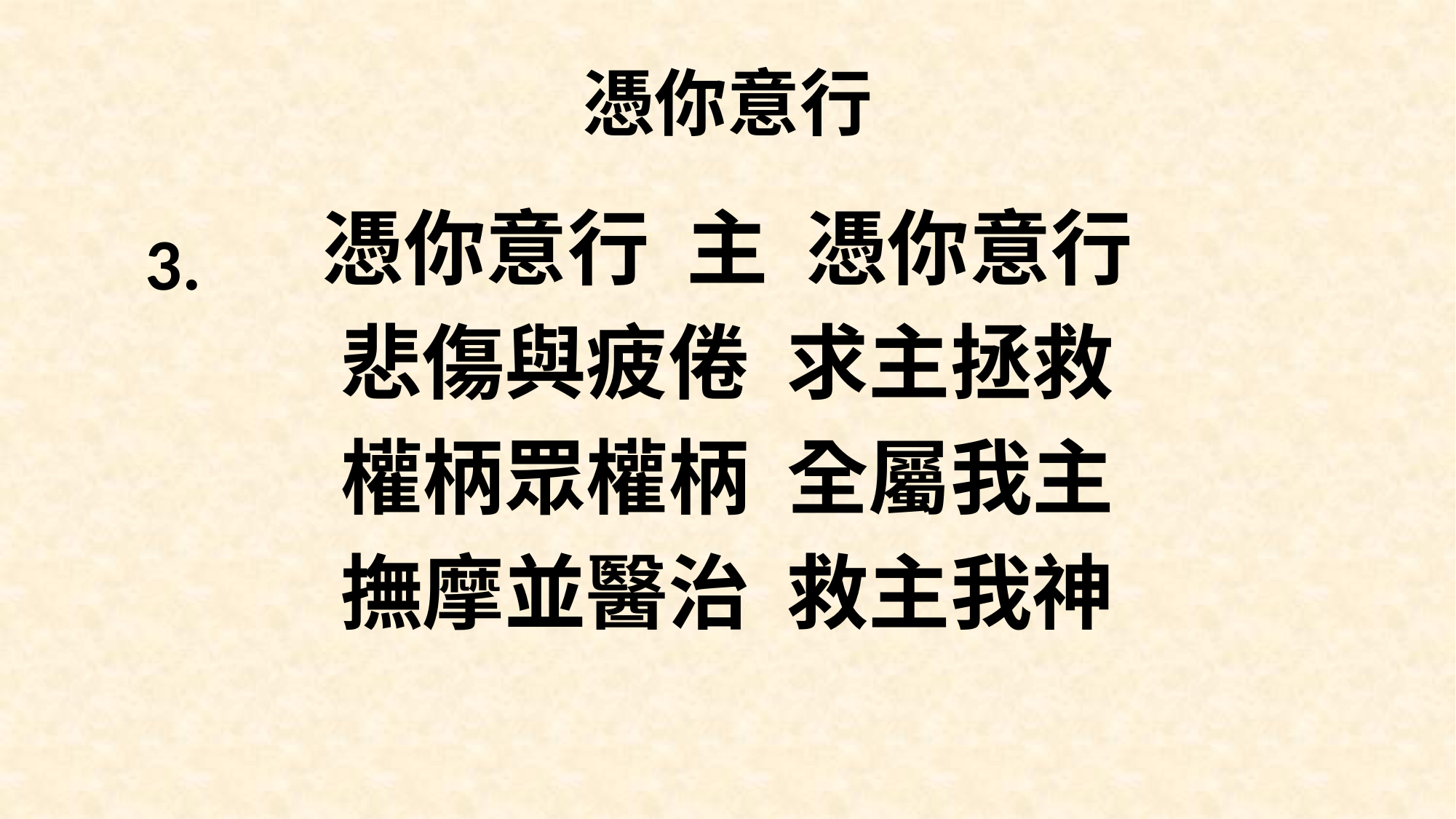

# 憑你意行
憑你意行  主  憑你意行
悲傷與疲倦  求主拯救
權柄眾權柄  全屬我主
撫摩並醫治  救主我神
3.